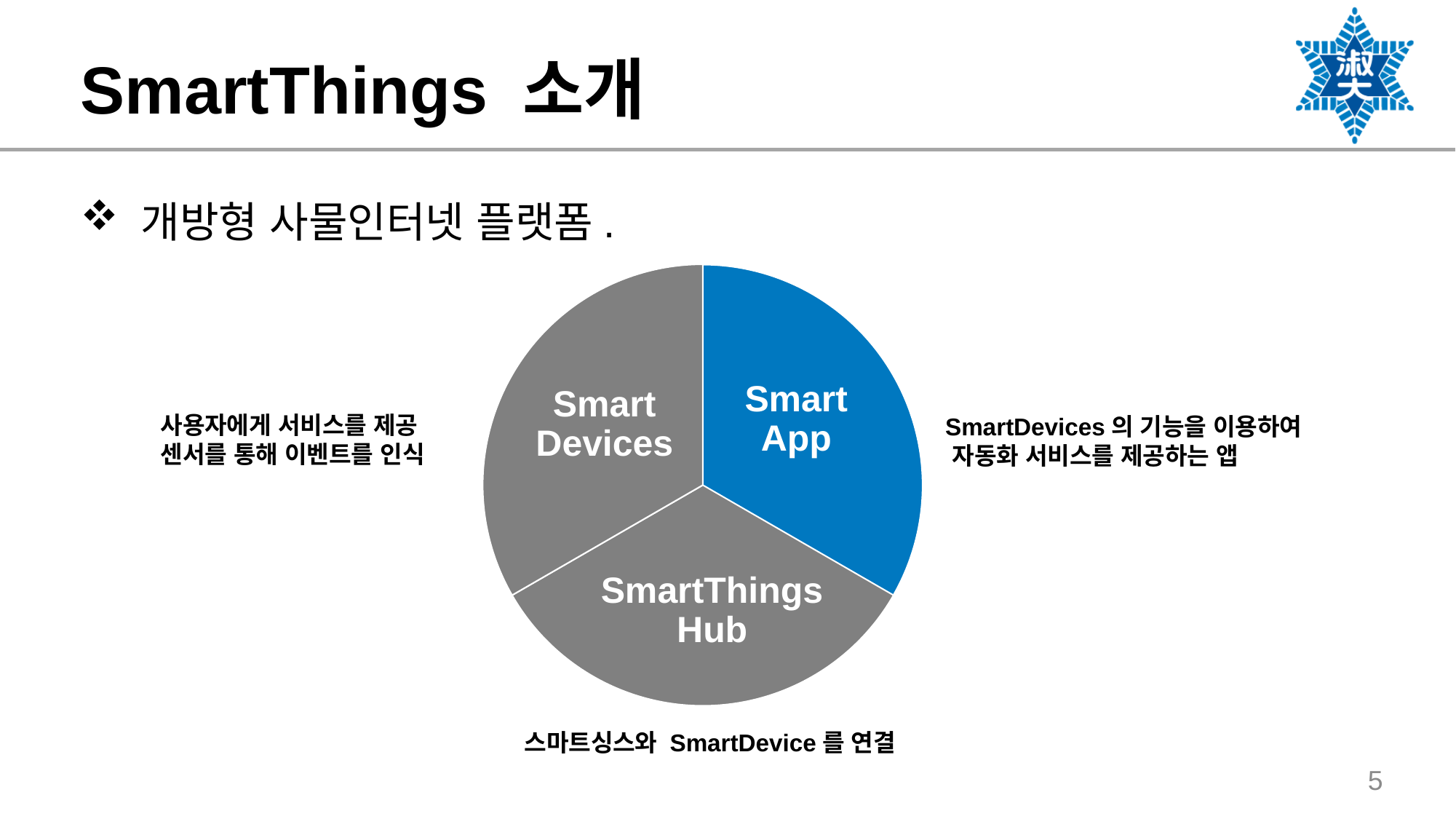

# SmartThings 소개
 개방형 사물인터넷 플랫폼.

SmartThings Hub

Smart Devices

Smart App
사용자에게 서비스를 제공
센서를 통해 이벤트를 인식
SmartDevices의 기능을 이용하여       자동화 서비스를 제공하는 앱
 스마트싱스와 SmartDevice를 연결
5